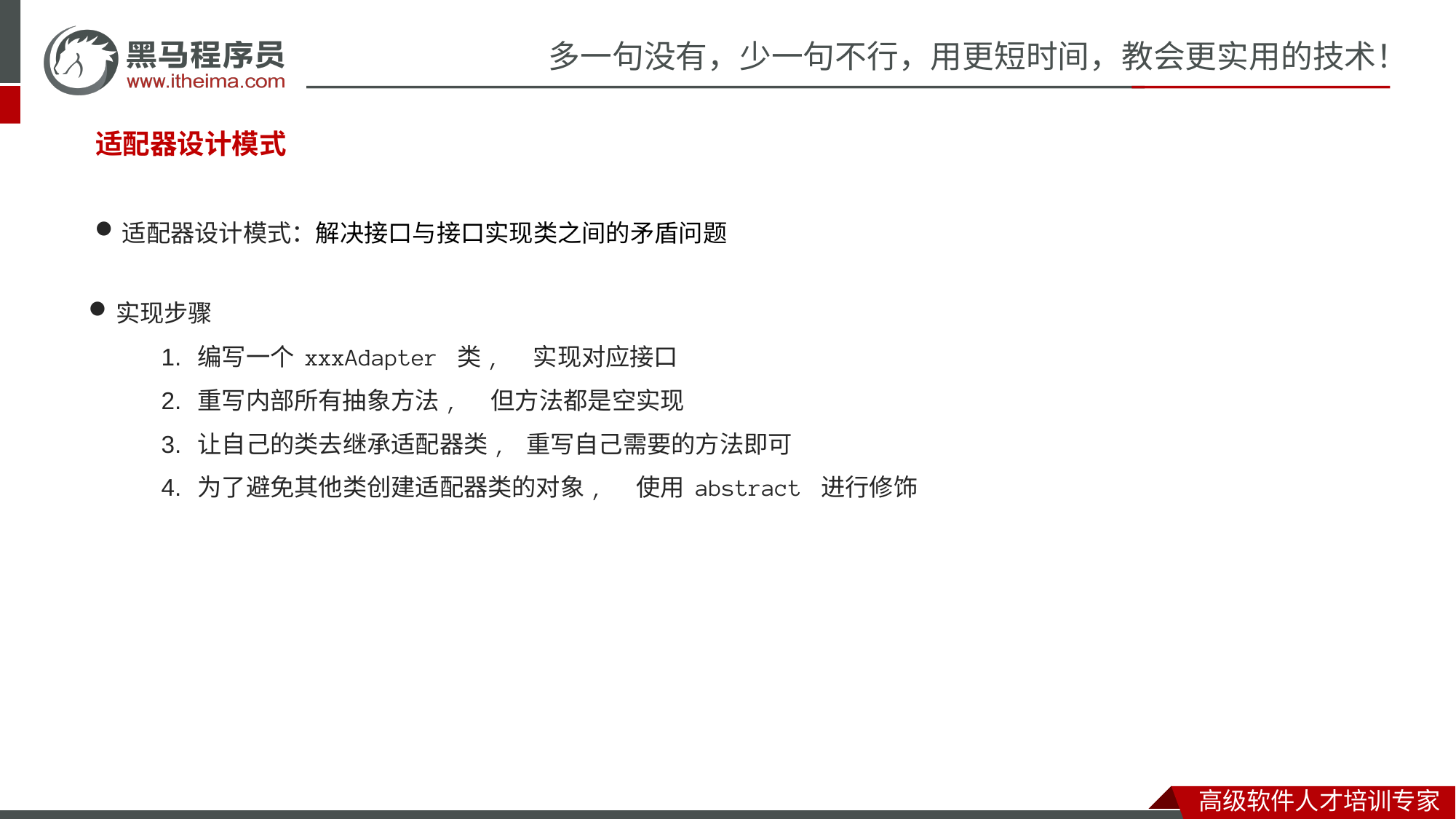

适配器设计模式
适配器设计模式：解决接口与接口实现类之间的矛盾问题
实现步骤
编写一个 xxxAdapter 类,  实现对应接口
重写内部所有抽象方法,  但方法都是空实现
让自己的类去继承适配器类, 重写自己需要的方法即可
为了避免其他类创建适配器类的对象,  使用 abstract 进行修饰